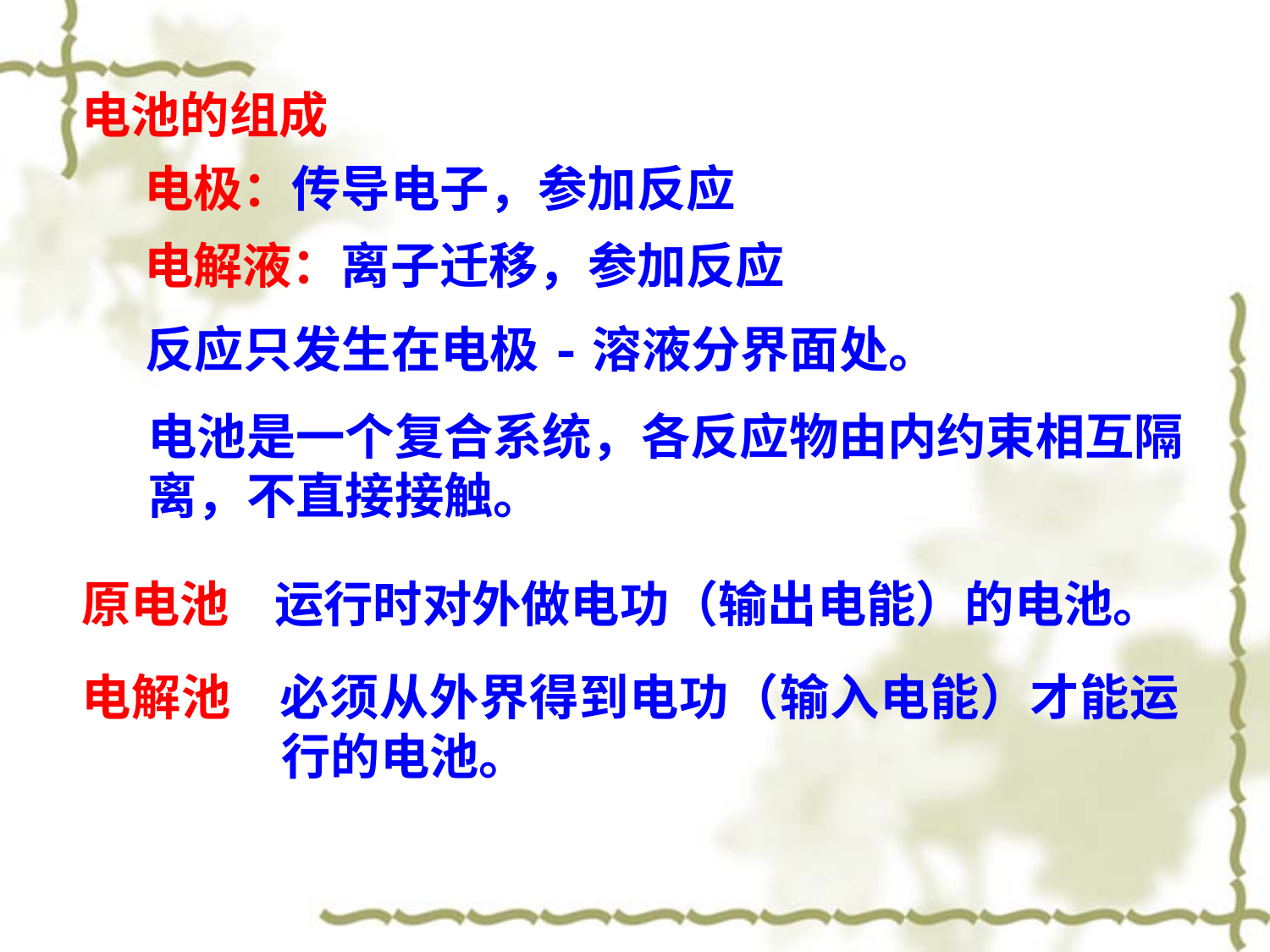

电池的组成
电极：传导电子，参加反应
电解液：离子迁移，参加反应
反应只发生在电极-溶液分界面处。
电池是一个复合系统，各反应物由内约束相互隔离，不直接接触。
原电池    运行时对外做电功（输出电能）的电池。
电解池    必须从外界得到电功（输入电能）才能运行的电池。